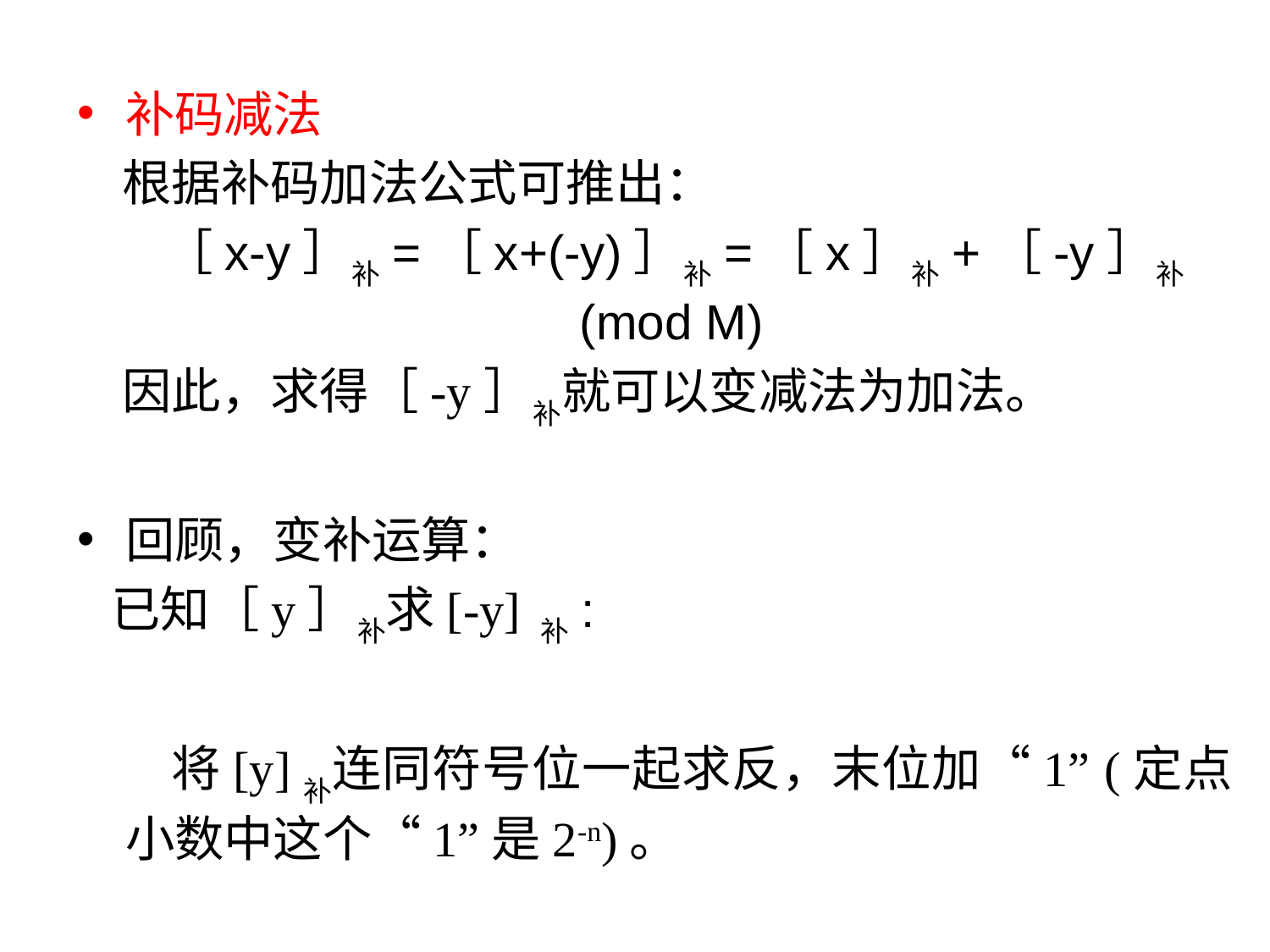

补码减法
   根据补码加法公式可推出：
   ［x-y］补=［x+(-y)］补=［x］补+［-y］补  (mod M)
   因此，求得［-y］补就可以变减法为加法。

回顾，变补运算：
  已知［y］补求[-y] 补:

       将[y]补连同符号位一起求反，末位加“1” (定点小数中这个“1”是2-n)。